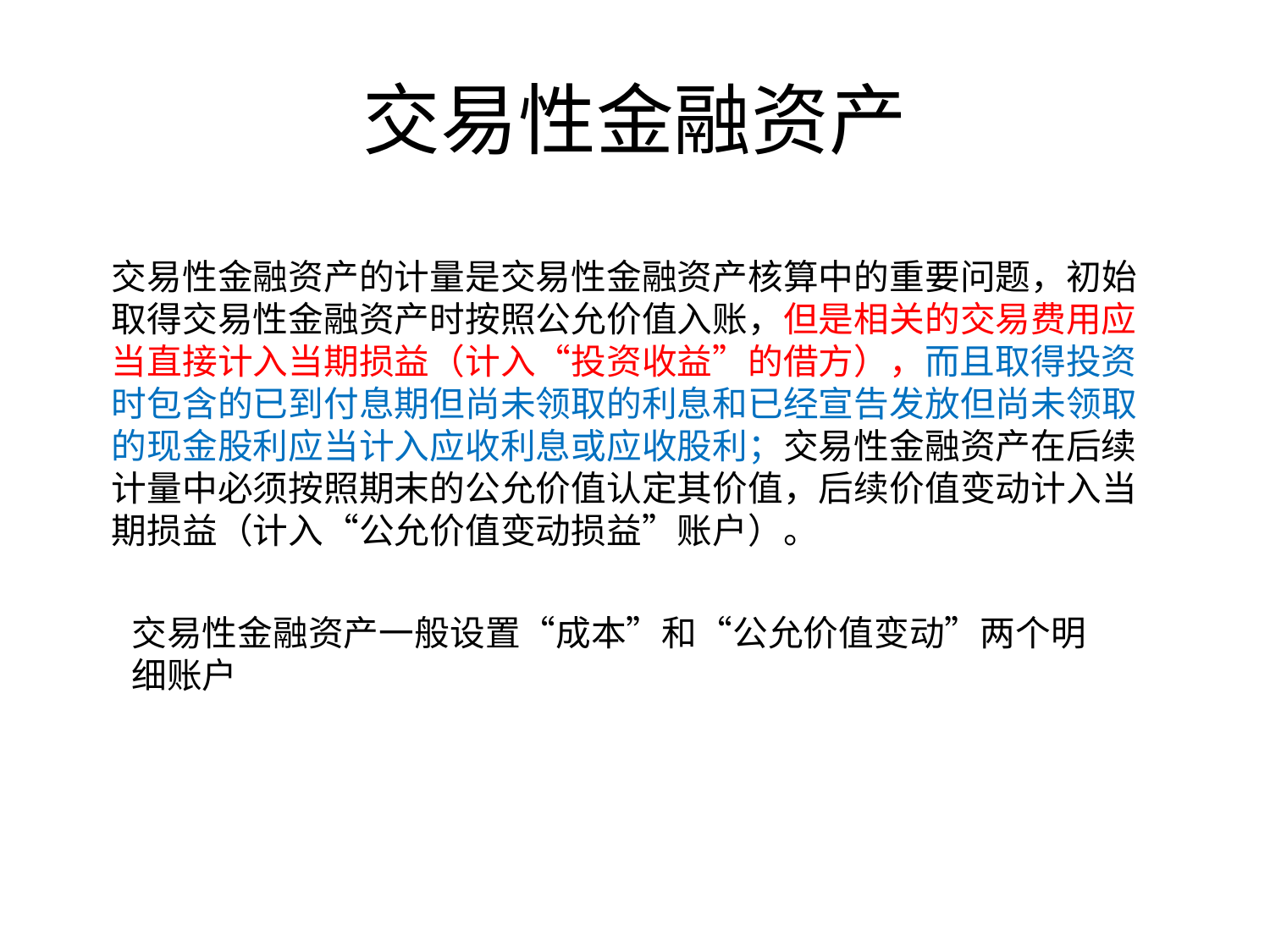

# 交易性金融资产
交易性金融资产的计量是交易性金融资产核算中的重要问题，初始取得交易性金融资产时按照公允价值入账，但是相关的交易费用应当直接计入当期损益（计入“投资收益”的借方），而且取得投资时包含的已到付息期但尚未领取的利息和已经宣告发放但尚未领取的现金股利应当计入应收利息或应收股利；交易性金融资产在后续计量中必须按照期末的公允价值认定其价值，后续价值变动计入当期损益（计入“公允价值变动损益”账户）。
交易性金融资产一般设置“成本”和“公允价值变动”两个明细账户